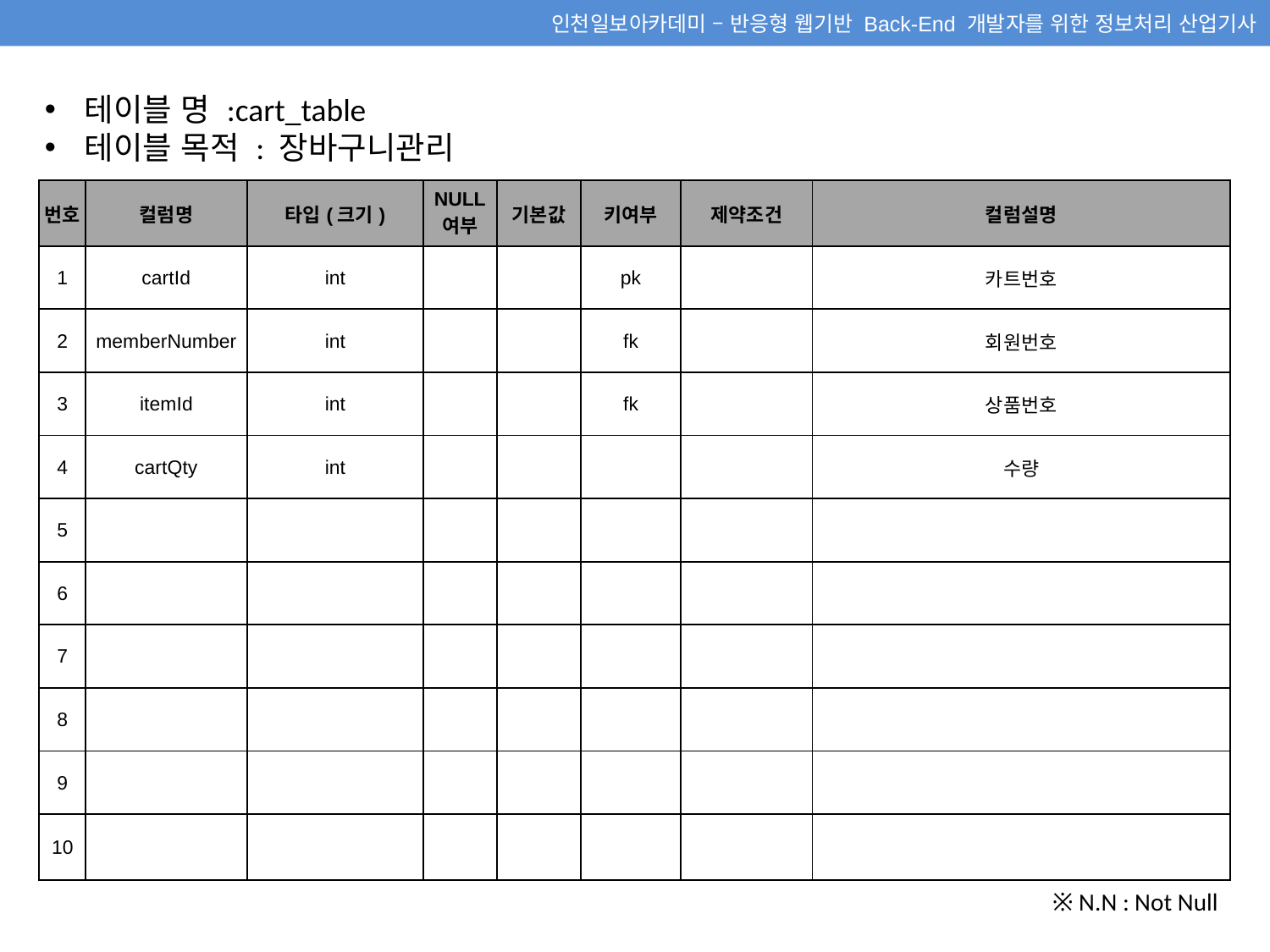

테이블 명 :cart_table
테이블 목적 : 장바구니관리
| 번호 | 컬럼명 | 타입(크기) | NULL 여부 | 기본값 | 키여부 | 제약조건 | 컬럼설명 |
| --- | --- | --- | --- | --- | --- | --- | --- |
| 1 | cartId | int |  |  | pk |  | 카트번호 |
| 2 | memberNumber | int |  |  | fk |  | 회원번호 |
| 3 | itemId | int |  |  | fk |  | 상품번호 |
| 4 | cartQty | int |  |  |  |  | 수량 |
| 5 |  |  |  |  |  |  |  |
| 6 |  |  |  |  |  |  |  |
| 7 |  |  |  |  |  |  |  |
| 8 |  |  |  |  |  |  |  |
| 9 |  |  |  |  |  |  |  |
| 10 |  |  |  |  |  |  |  |
※ N.N : Not Null